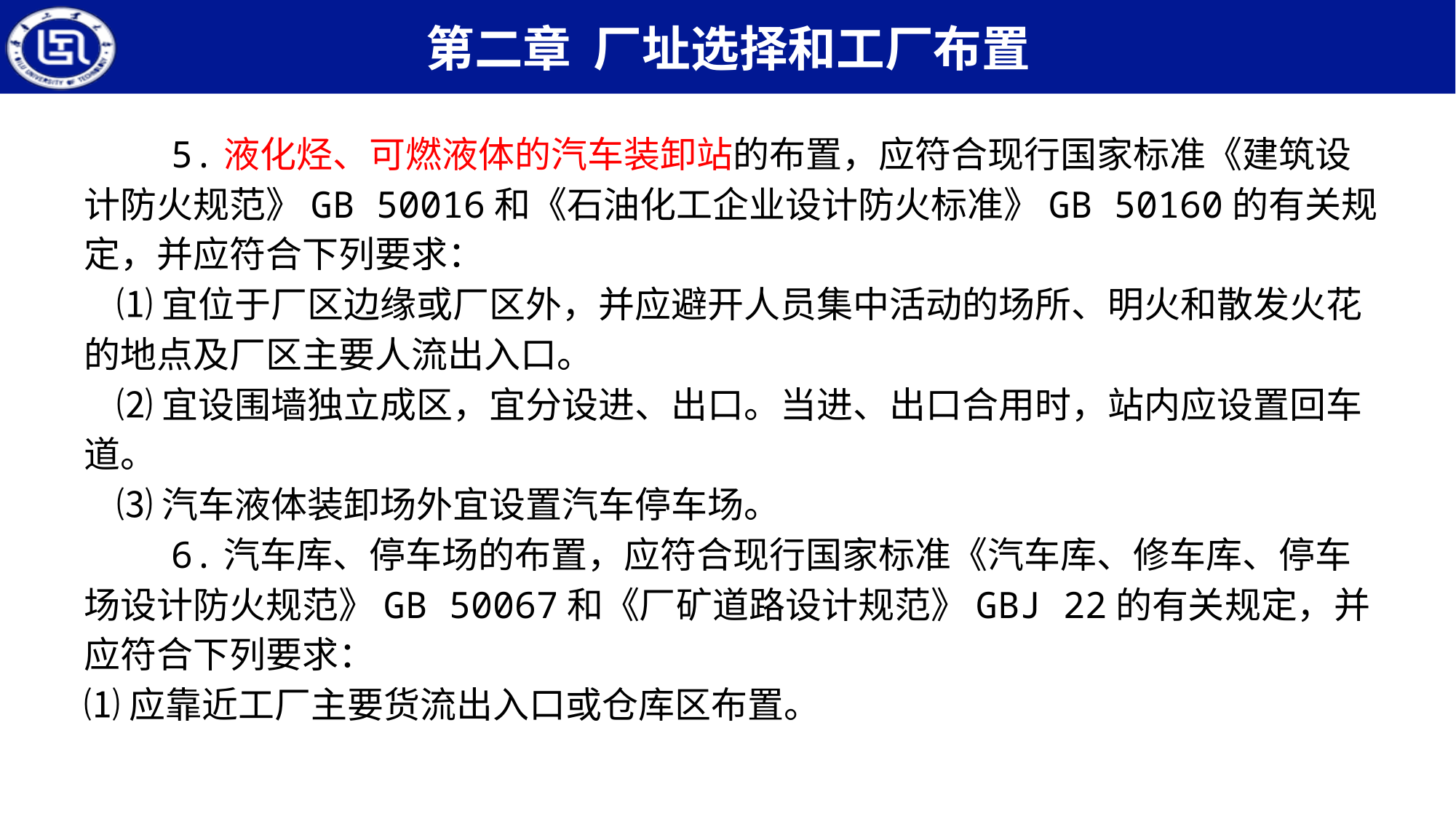

5.液化烃、可燃液体的汽车装卸站的布置，应符合现行国家标准《建筑设计防火规范》GB 50016和《石油化工企业设计防火标准》GB 50160的有关规定，并应符合下列要求：
    ⑴宜位于厂区边缘或厂区外，并应避开人员集中活动的场所、明火和散发火花的地点及厂区主要人流出入口。
    ⑵宜设围墙独立成区，宜分设进、出口。当进、出口合用时，站内应设置回车道。
    ⑶汽车液体装卸场外宜设置汽车停车场。
    6.汽车库、停车场的布置，应符合现行国家标准《汽车库、修车库、停车场设计防火规范》GB 50067和《厂矿道路设计规范》GBJ 22的有关规定，并应符合下列要求：
⑴应靠近工厂主要货流出入口或仓库区布置。